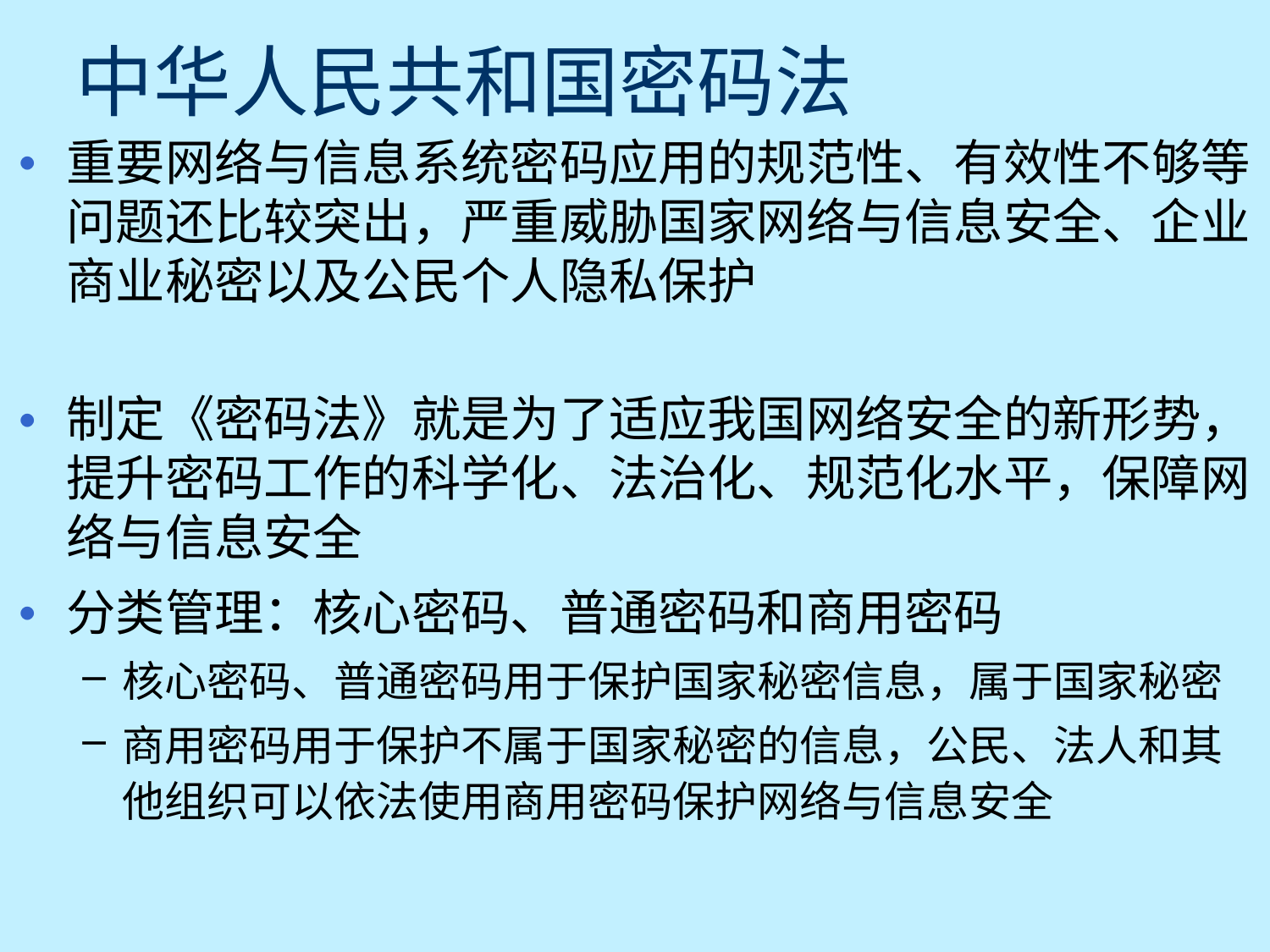

# 中华人民共和国密码法
重要网络与信息系统密码应用的规范性、有效性不够等问题还比较突出，严重威胁国家网络与信息安全、企业商业秘密以及公民个人隐私保护

制定《密码法》就是为了适应我国网络安全的新形势，提升密码工作的科学化、法治化、规范化水平，保障网络与信息安全
分类管理：核心密码、普通密码和商用密码
核心密码、普通密码用于保护国家秘密信息，属于国家秘密
商用密码用于保护不属于国家秘密的信息，公民、法人和其他组织可以依法使用商用密码保护网络与信息安全
10